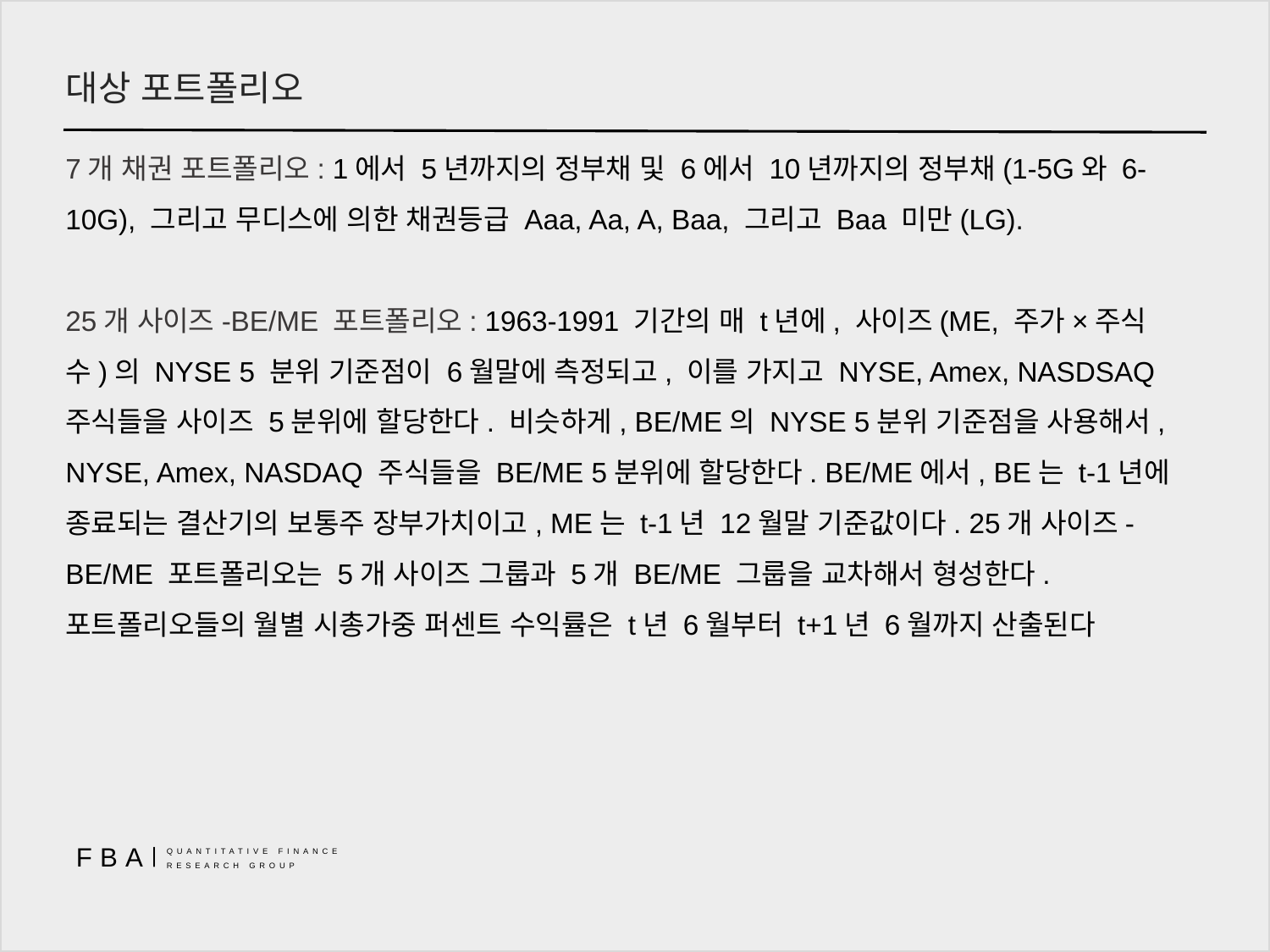

대상 포트폴리오
7개 채권 포트폴리오: 1에서 5년까지의 정부채 및 6에서 10년까지의 정부채(1-5G와 6-10G), 그리고 무디스에 의한 채권등급 Aaa, Aa, A, Baa, 그리고 Baa 미만(LG).

25개 사이즈-BE/ME 포트폴리오: 1963-1991 기간의 매 t년에, 사이즈(ME, 주가×주식수)의 NYSE 5 분위 기준점이 6월말에 측정되고, 이를 가지고 NYSE, Amex, NASDSAQ 주식들을 사이즈 5분위에 할당한다. 비슷하게, BE/ME의 NYSE 5분위 기준점을 사용해서, NYSE, Amex, NASDAQ 주식들을 BE/ME 5분위에 할당한다. BE/ME에서, BE는 t-1년에 종료되는 결산기의 보통주 장부가치이고, ME는 t-1년 12월말 기준값이다. 25개 사이즈-BE/ME 포트폴리오는 5개 사이즈 그룹과 5개 BE/ME 그룹을 교차해서 형성한다. 포트폴리오들의 월별 시총가중 퍼센트 수익률은 t년 6월부터 t+1년 6월까지 산출된다
FBA
|
QUANTITATIVE FINANCE
RESEARCH GROUP
37